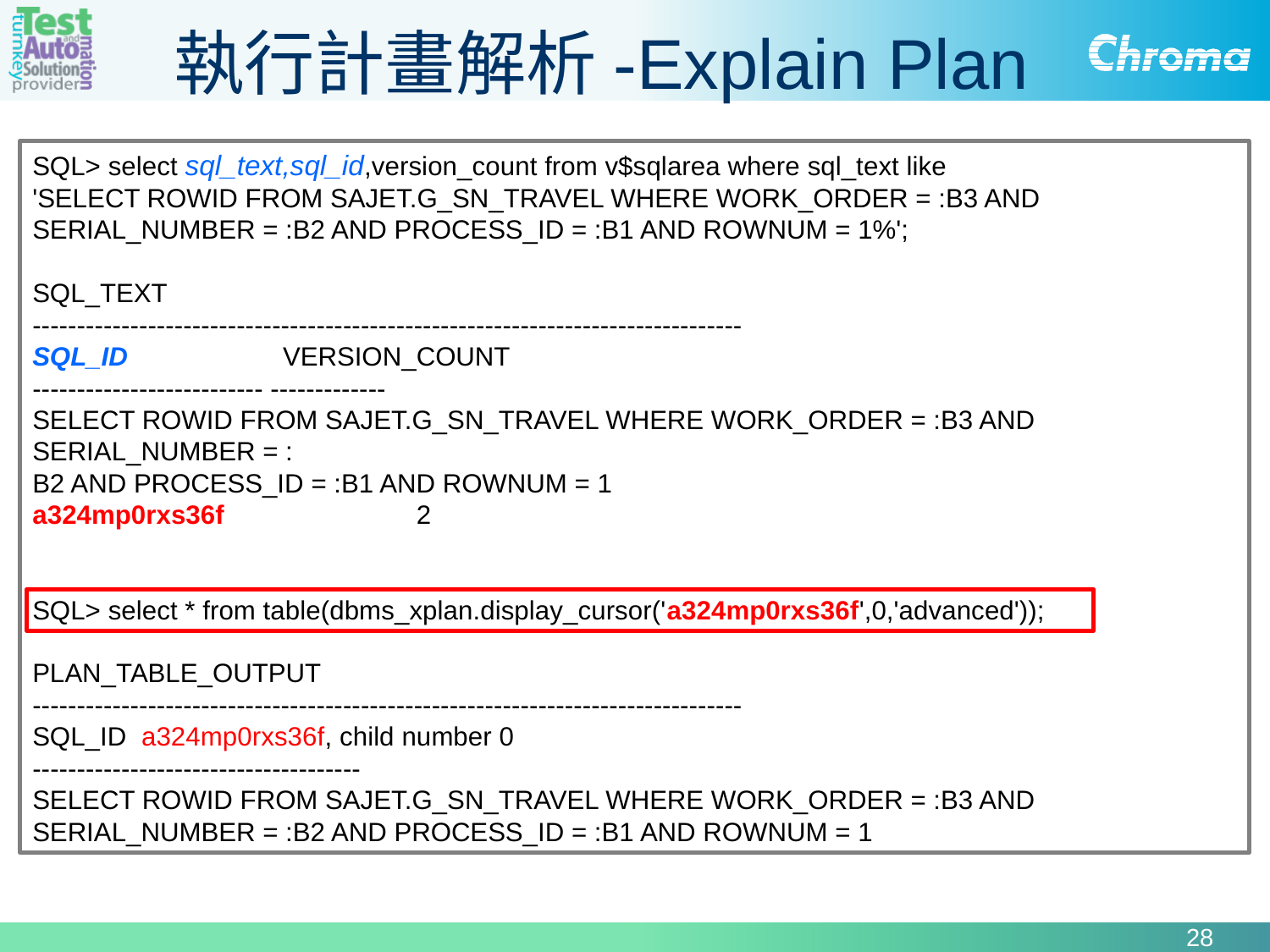

執行計畫解析-Explain Plan
SQL> select sql_text,sql_id,version_count from v$sqlarea where sql_text like
'SELECT ROWID FROM SAJET.G_SN_TRAVEL WHERE WORK_ORDER = :B3 AND SERIAL_NUMBER = :B2 AND PROCESS_ID = :B1 AND ROWNUM = 1%';

SQL_TEXT
--------------------------------------------------------------------------------
SQL_ID                     VERSION_COUNT
-------------------------- -------------
SELECT ROWID FROM SAJET.G_SN_TRAVEL WHERE WORK_ORDER = :B3 AND SERIAL_NUMBER = :
B2 AND PROCESS_ID = :B1 AND ROWNUM = 1
a324mp0rxs36f                          2

SQL> select * from table(dbms_xplan.display_cursor('a324mp0rxs36f',0,'advanced'));

PLAN_TABLE_OUTPUT
--------------------------------------------------------------------------------
SQL_ID  a324mp0rxs36f, child number 0
-------------------------------------
SELECT ROWID FROM SAJET.G_SN_TRAVEL WHERE WORK_ORDER = :B3 AND
SERIAL_NUMBER = :B2 AND PROCESS_ID = :B1 AND ROWNUM = 1